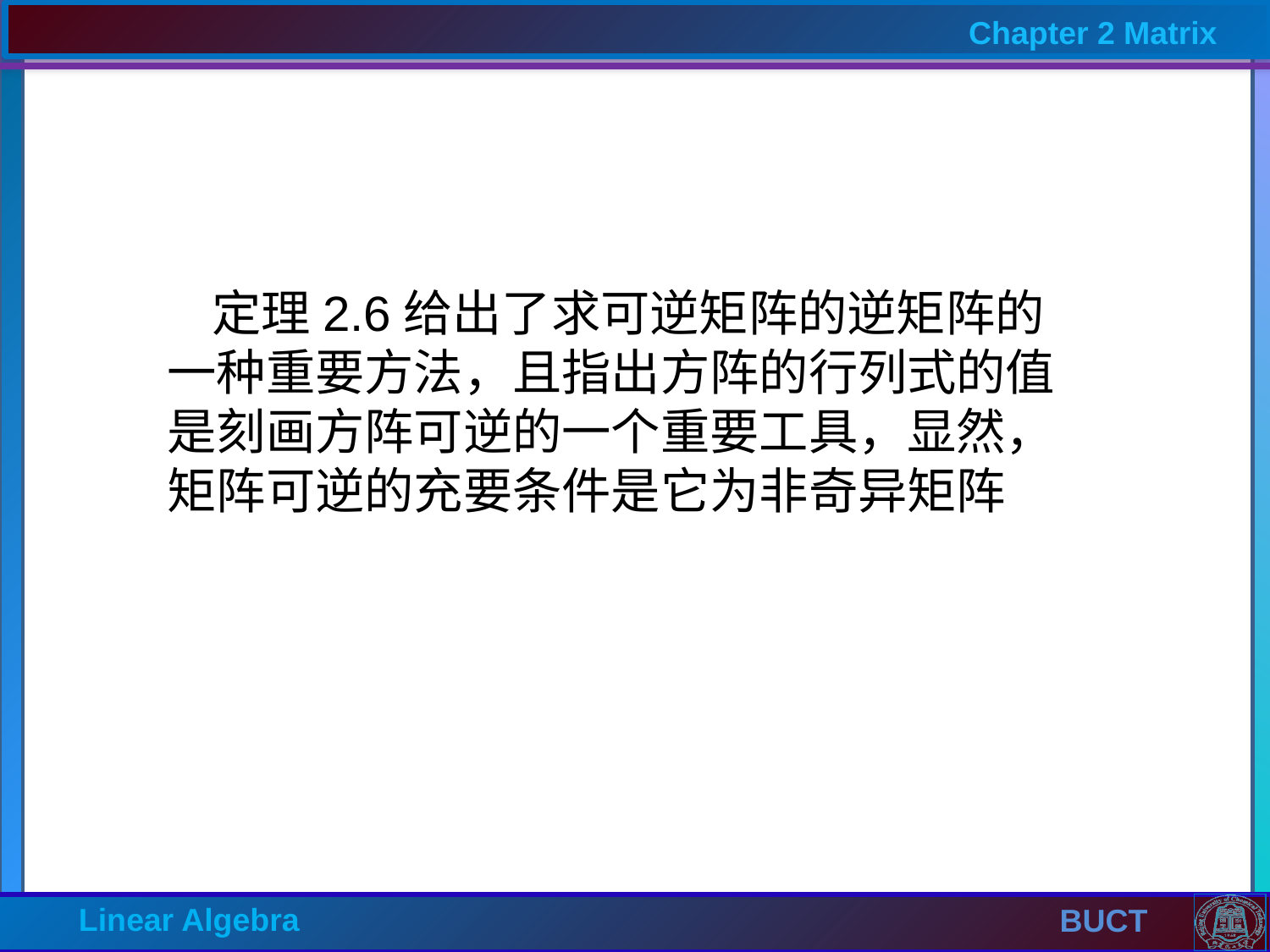

定理2.6给出了求可逆矩阵的逆矩阵的一种重要方法，且指出方阵的行列式的值是刻画方阵可逆的一个重要工具，显然，矩阵可逆的充要条件是它为非奇异矩阵